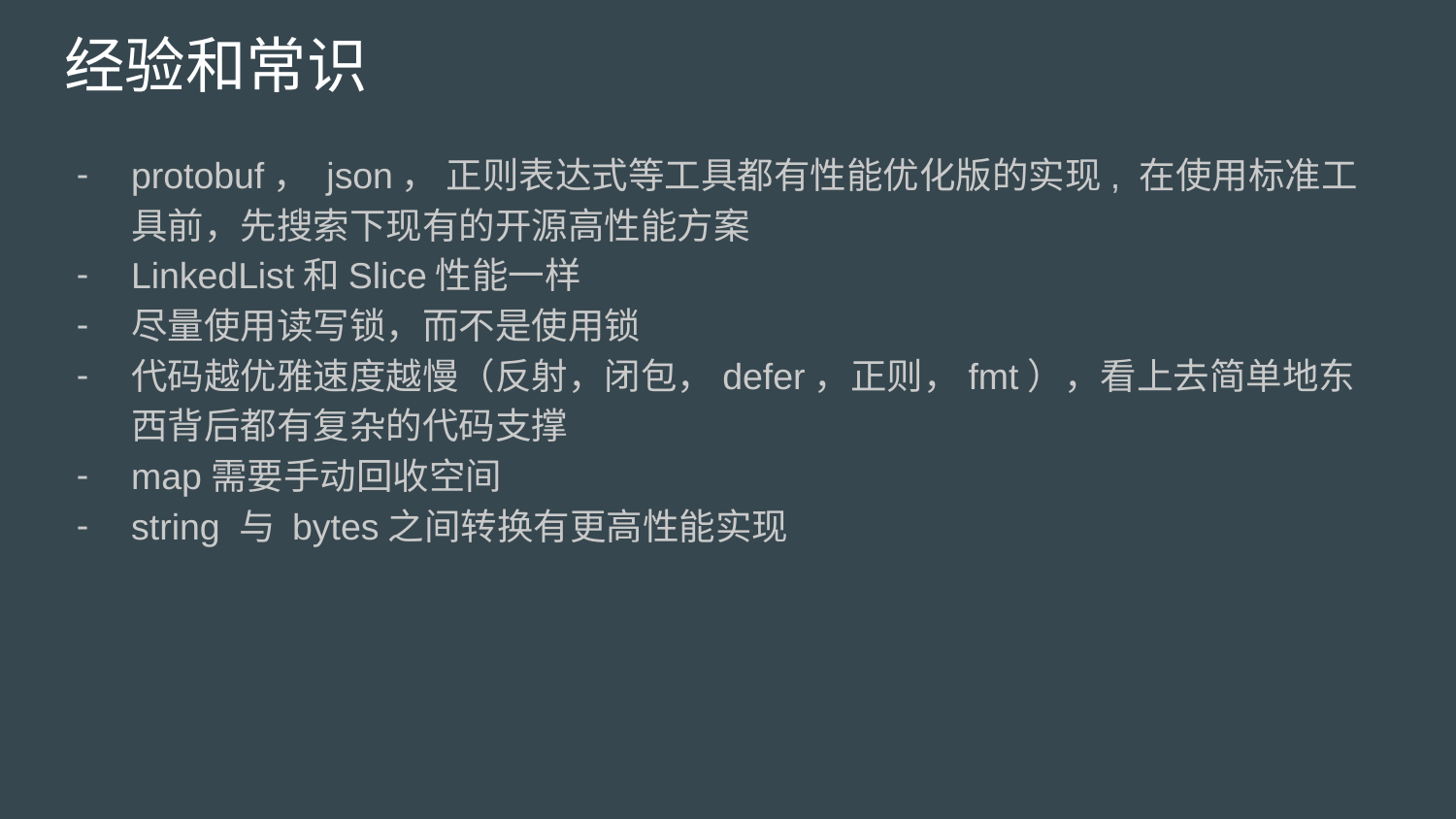

# 经验和常识
protobuf， json， 正则表达式等工具都有性能优化版的实现, 在使用标准工具前，先搜索下现有的开源高性能方案
LinkedList和Slice性能一样
尽量使用读写锁，而不是使用锁
代码越优雅速度越慢（反射，闭包，defer，正则，fmt），看上去简单地东西背后都有复杂的代码支撑
map需要手动回收空间
string 与 bytes之间转换有更高性能实现